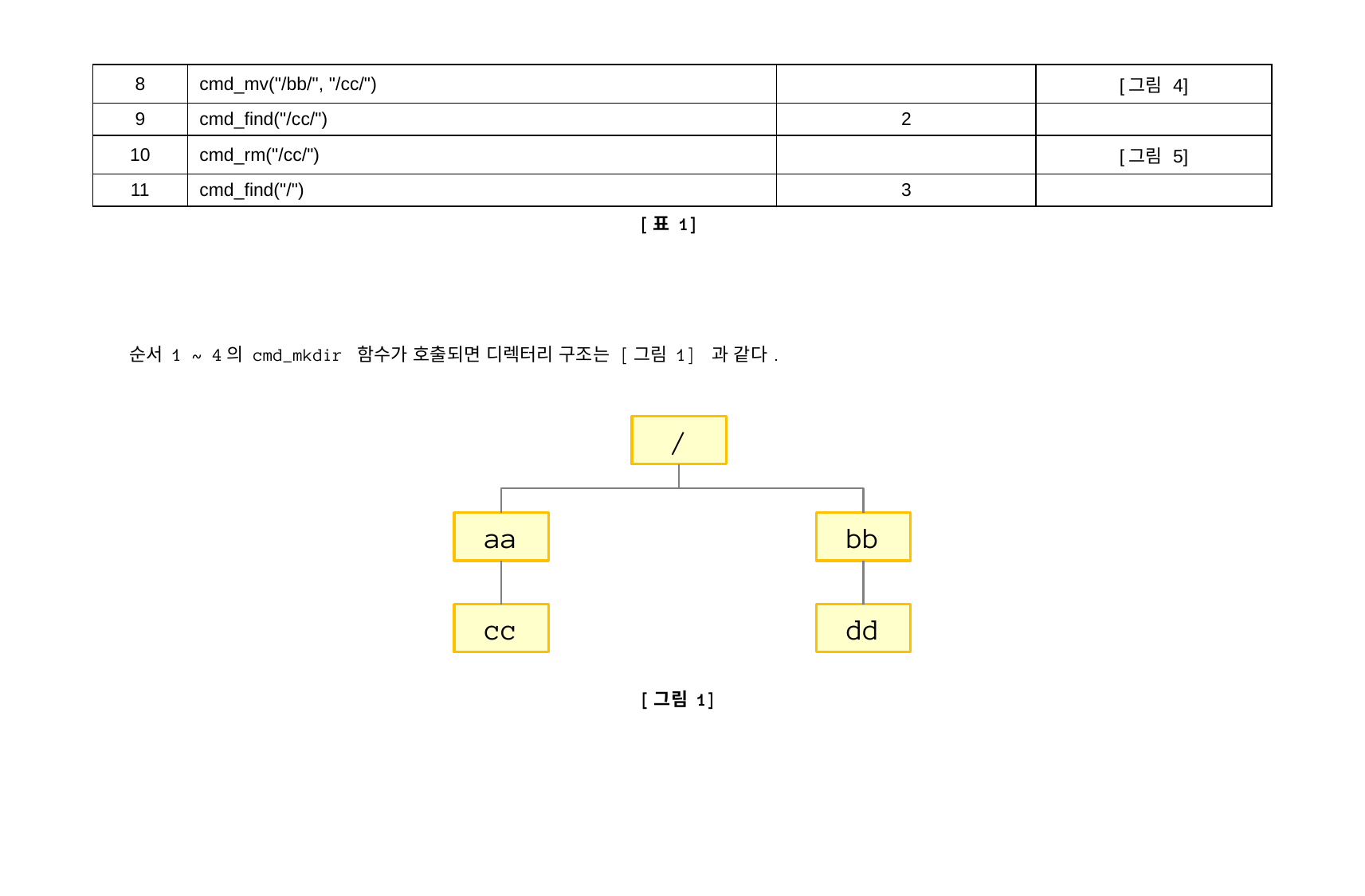

| 8 | cmd\_mv("/bb/", "/cc/") |  | [그림 4] |
| --- | --- | --- | --- |
| 9 | cmd\_find("/cc/") | 2 |  |
| 10 | cmd\_rm("/cc/") |  | [그림 5] |
| 11 | cmd\_find("/") | 3 |  |
[표 1]
순서 1 ~ 4의 cmd_mkdir 함수가 호출되면 디렉터리 구조는 [그림 1] 과 같다.
/
aa
bb
cc
dd
[그림 1]